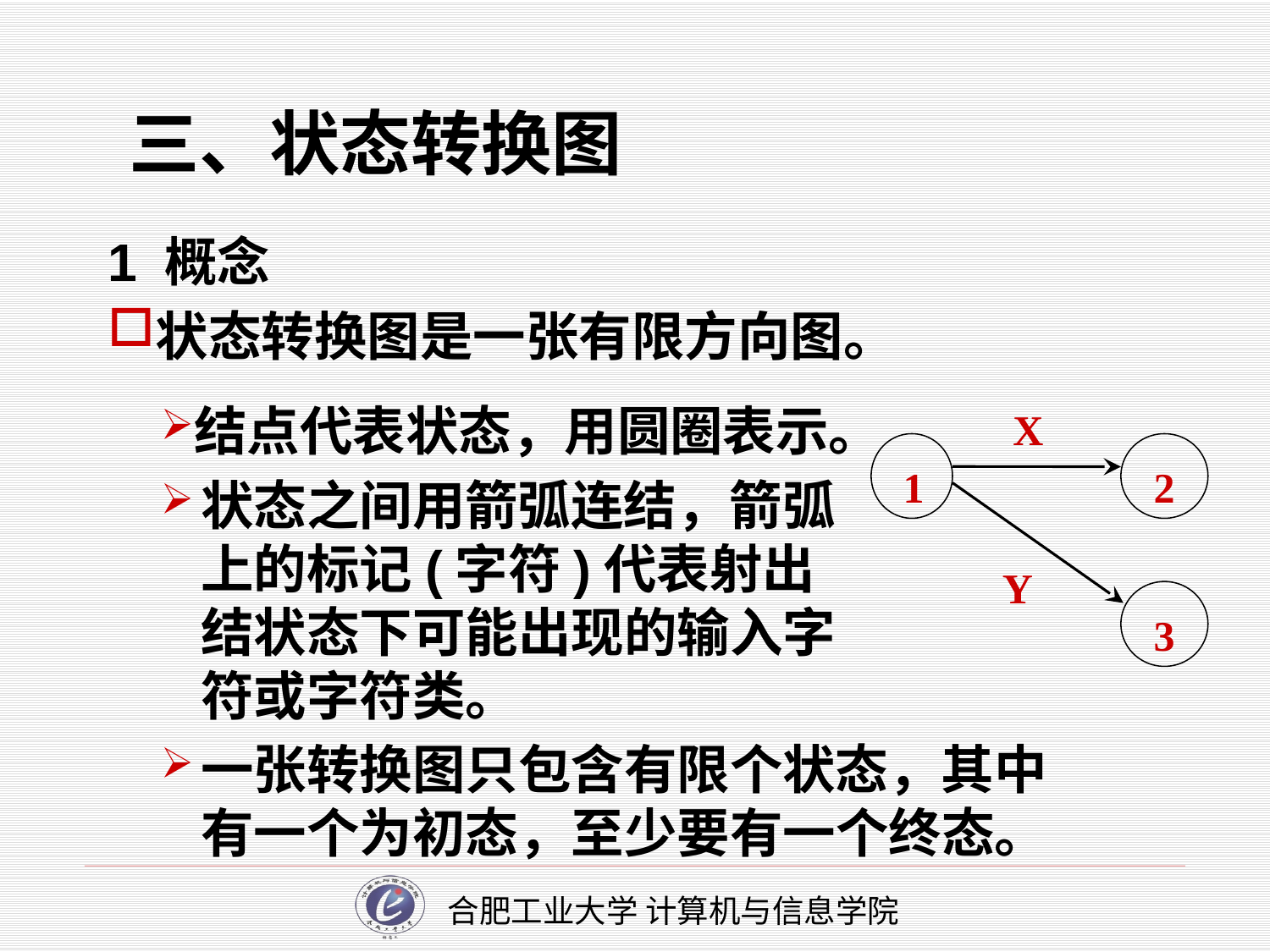

# 三、状态转换图
1 概念
状态转换图是一张有限方向图。
结点代表状态，用圆圈表示。
X

Y
1
2
3
状态之间用箭弧连结，箭弧上的标记(字符)代表射出结状态下可能出现的输入字符或字符类。
一张转换图只包含有限个状态，其中有一个为初态，至少要有一个终态。
14